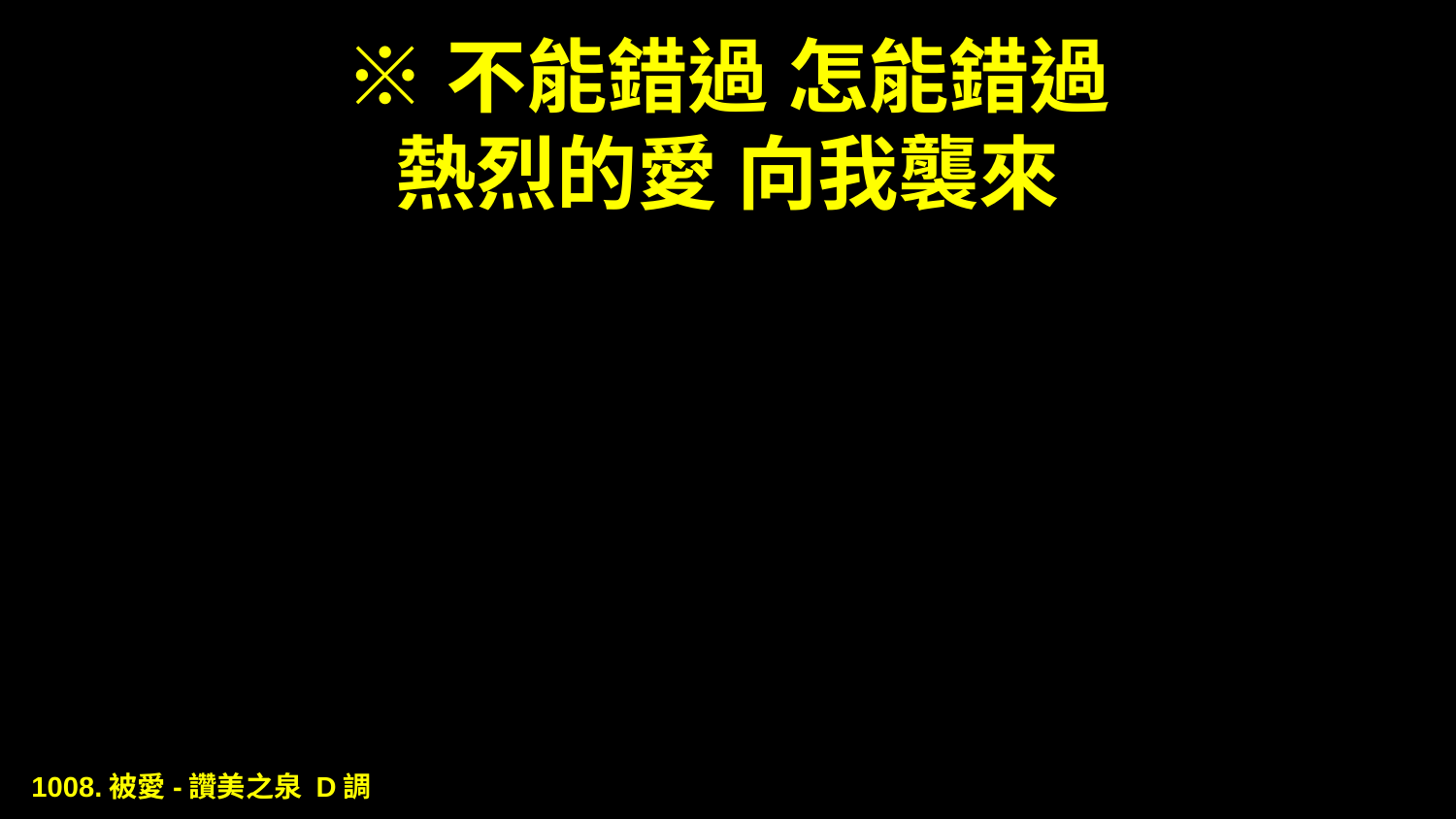

# ※不能錯過 怎能錯過 熱烈的愛 向我襲來
1008.被愛-讚美之泉 D調